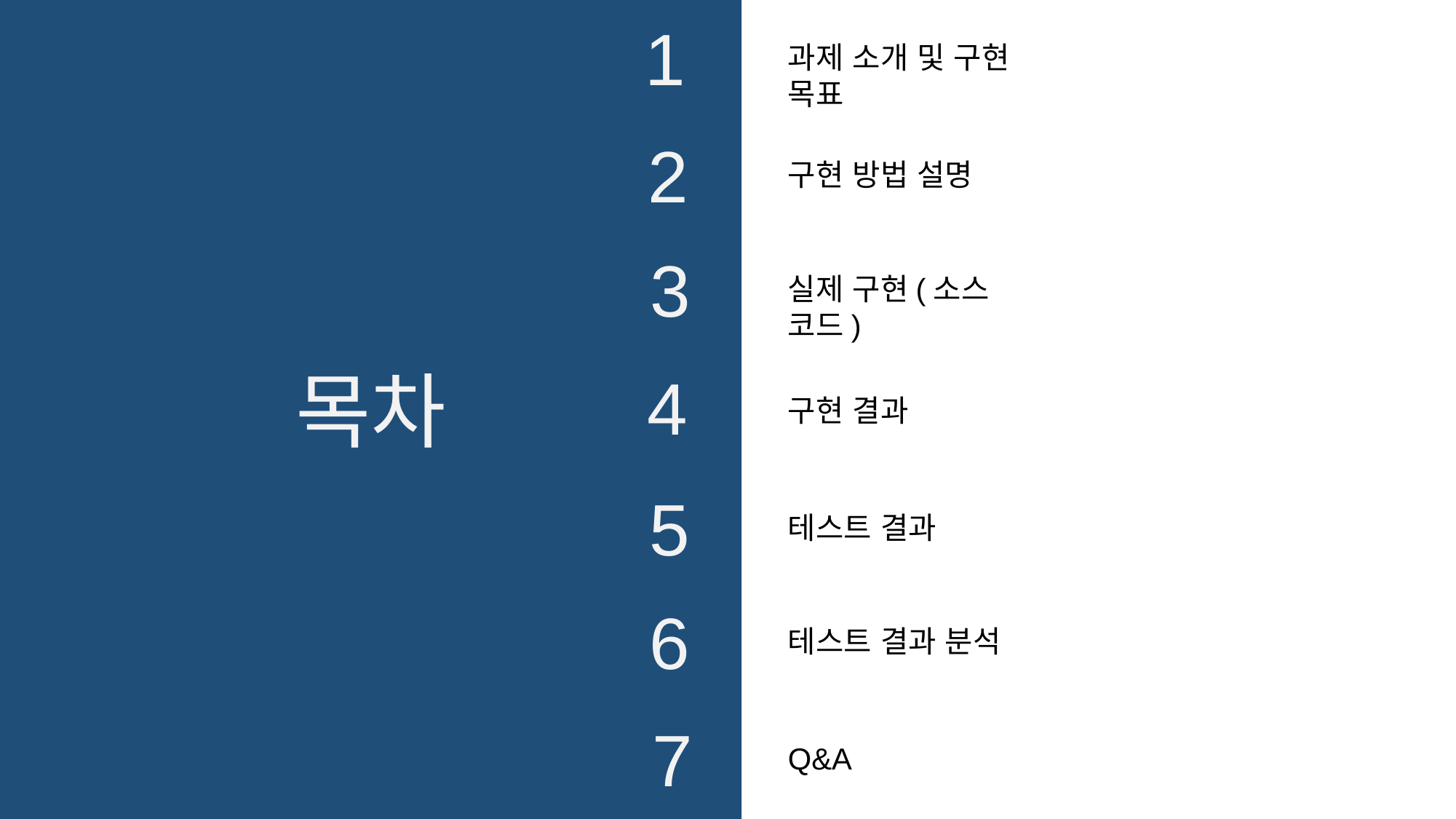

1
과제 소개 및 구현 목표
2
구현 방법 설명
3
실제 구현(소스 코드)
목차
4
구현 결과
5
테스트 결과
6
테스트 결과 분석
7
Q&A